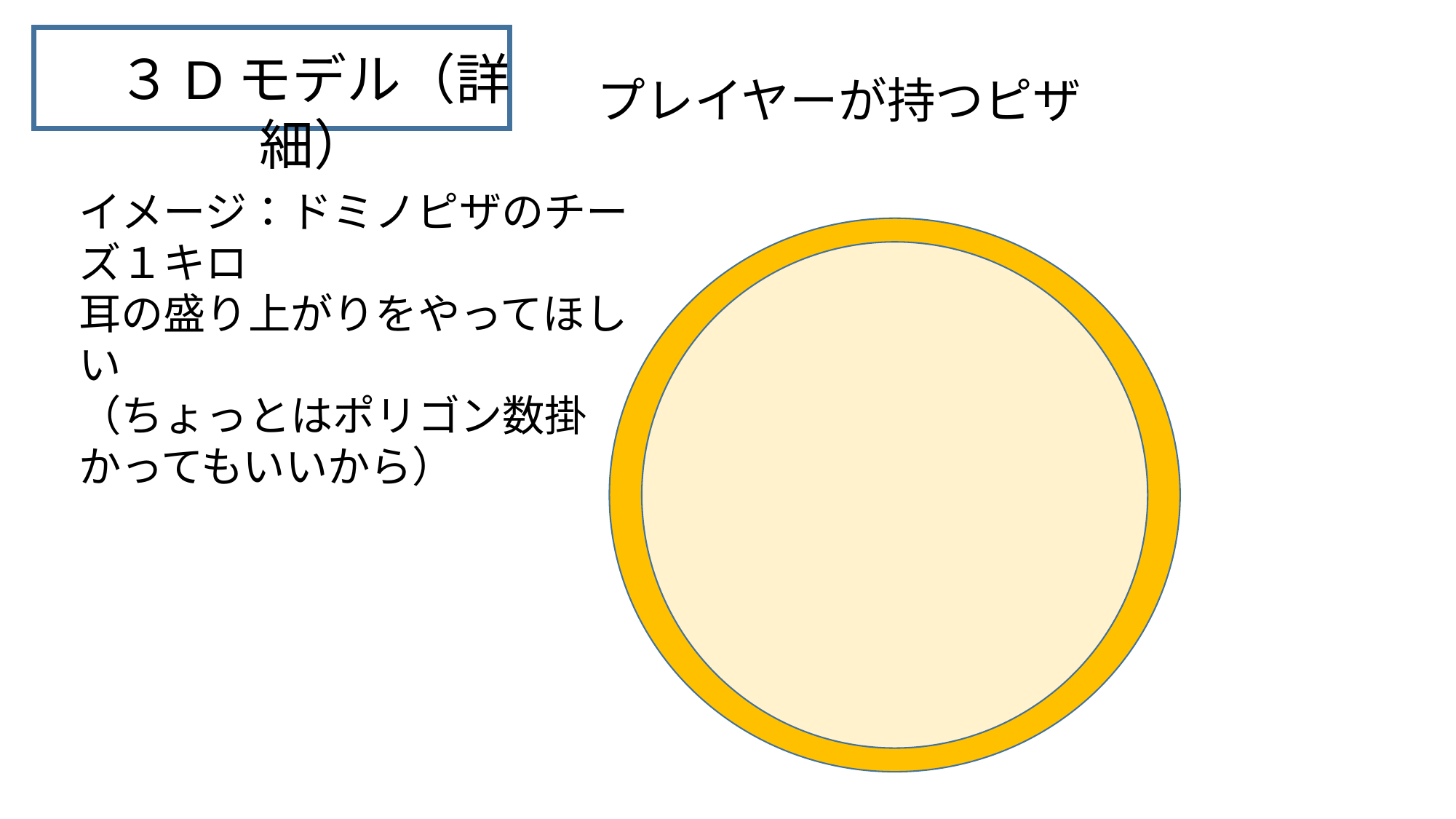

３Dモデル（詳細）
プレイヤーが持つピザ
イメージ：ドミノピザのチーズ１キロ
耳の盛り上がりをやってほしい
（ちょっとはポリゴン数掛かってもいいから）